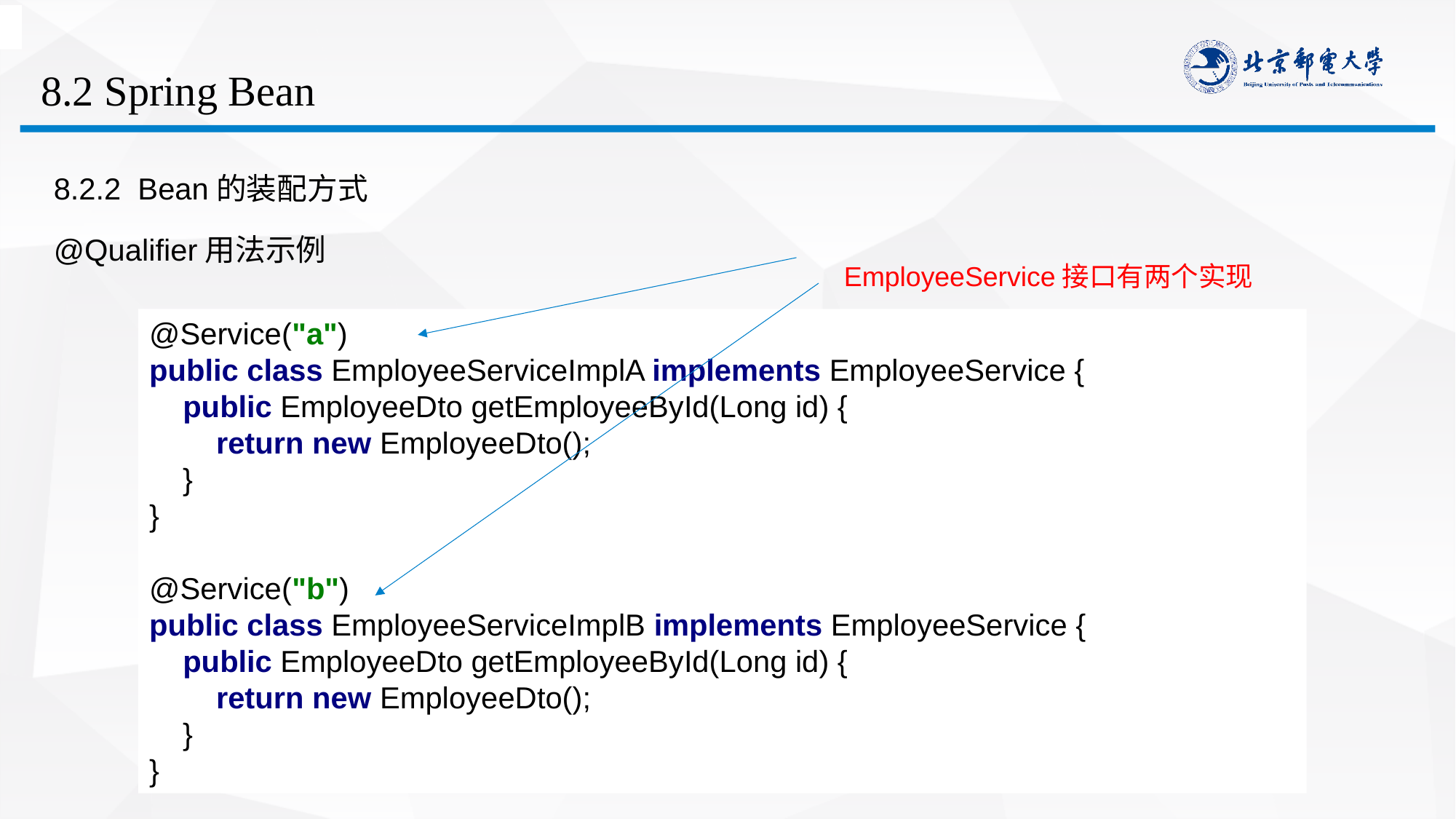

# 8.2 Spring Bean
8.2.2  Bean的装配方式
@Qualifier用法示例

EmployeeService接口有两个实现
@Service("a")
public class EmployeeServiceImplA implements EmployeeService {
    public EmployeeDto getEmployeeById(Long id) {
        return new EmployeeDto();
    }
}
@Service("b")
public class EmployeeServiceImplB implements EmployeeService {
    public EmployeeDto getEmployeeById(Long id) {
        return new EmployeeDto();
    }
}